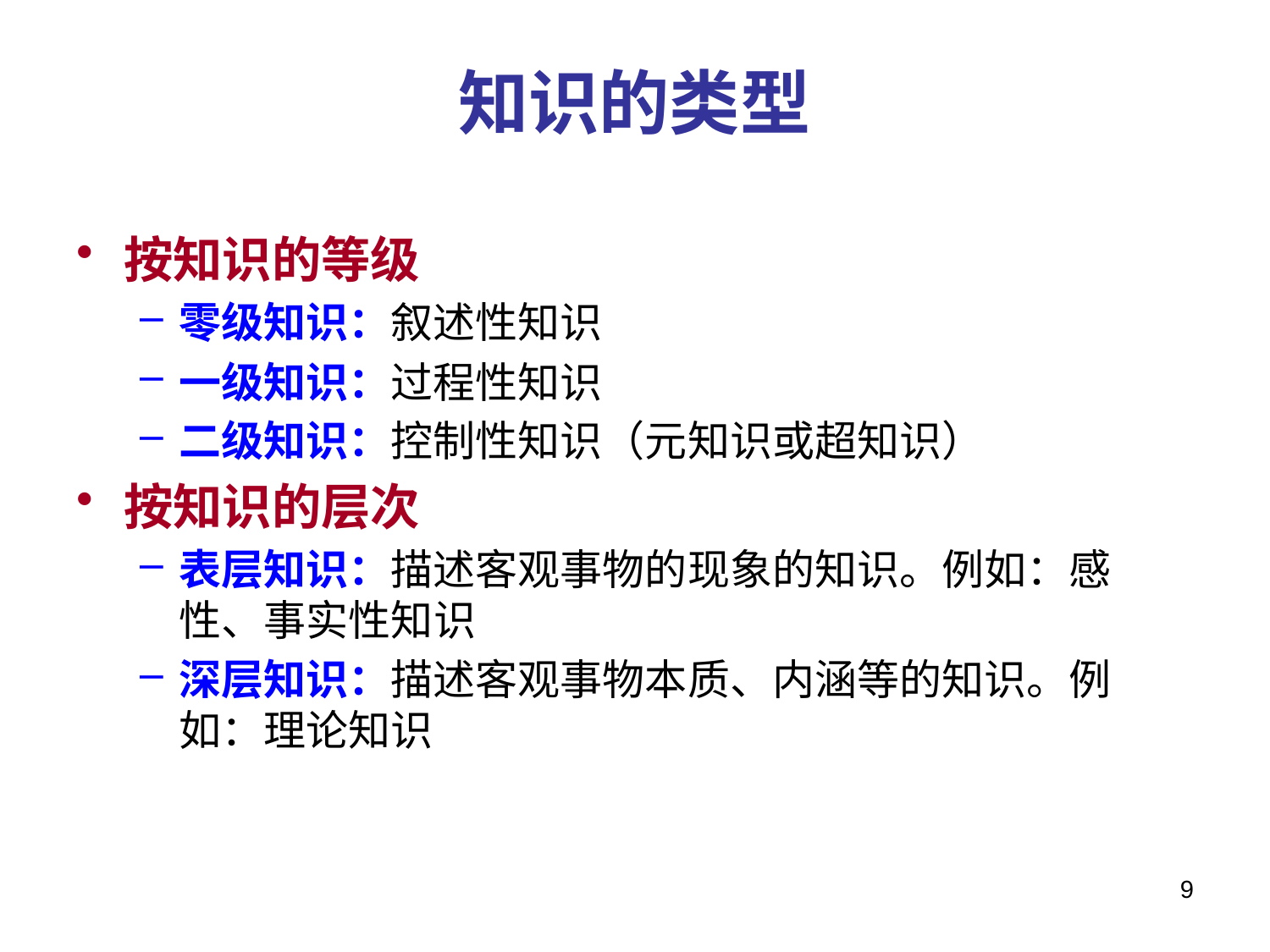

# 知识的类型
按知识的等级
零级知识：叙述性知识
一级知识：过程性知识
二级知识：控制性知识（元知识或超知识）
按知识的层次
表层知识：描述客观事物的现象的知识。例如：感性、事实性知识
深层知识：描述客观事物本质、内涵等的知识。例如：理论知识
9